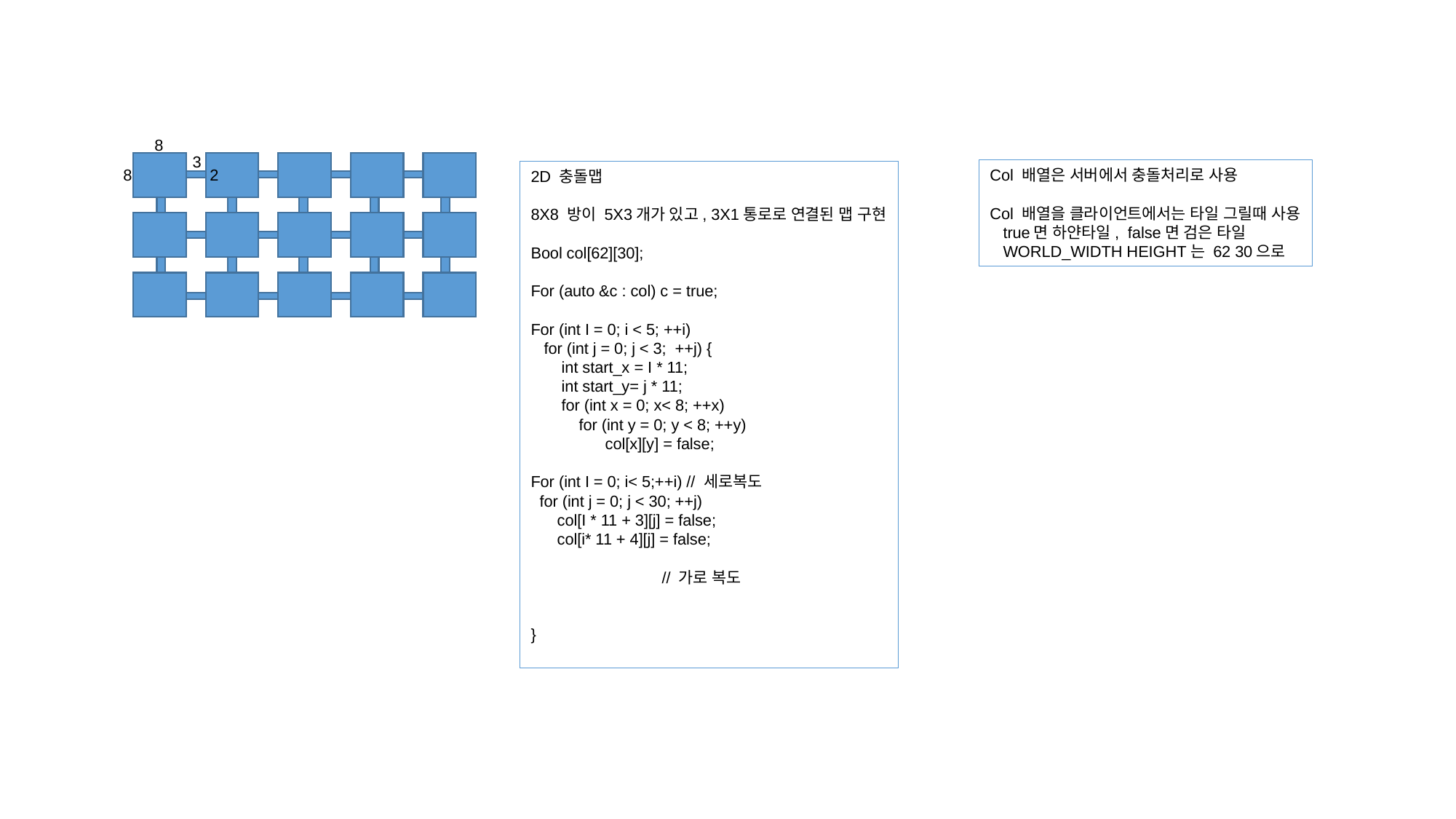

8
3

8
2
Col 배열은 서버에서 충돌처리로 사용

Col 배열을 클라이언트에서는 타일 그릴때 사용
   true면 하얀타일,  false면 검은 타일
   WORLD_WIDTH HEIGHT는 62 30으로
2D 충돌맵

8X8 방이 5X3개가 있고, 3X1통로로 연결된 맵 구현

Bool col[62][30];

For (auto &c : col) c = true;

For (int I = 0; i < 5; ++i)
   for (int j = 0; j < 3;  ++j) {
       int start_x = I * 11;
       int start_y= j * 11;
       for (int x = 0; x< 8; ++x)
           for (int y = 0; y < 8; ++y)
                 col[x][y] = false;

For (int I = 0; i< 5;++i) // 세로복도
  for (int j = 0; j < 30; ++j)
      col[I * 11 + 3][j] = false;
      col[i* 11 + 4][j] = false;

                              // 가로 복도

}